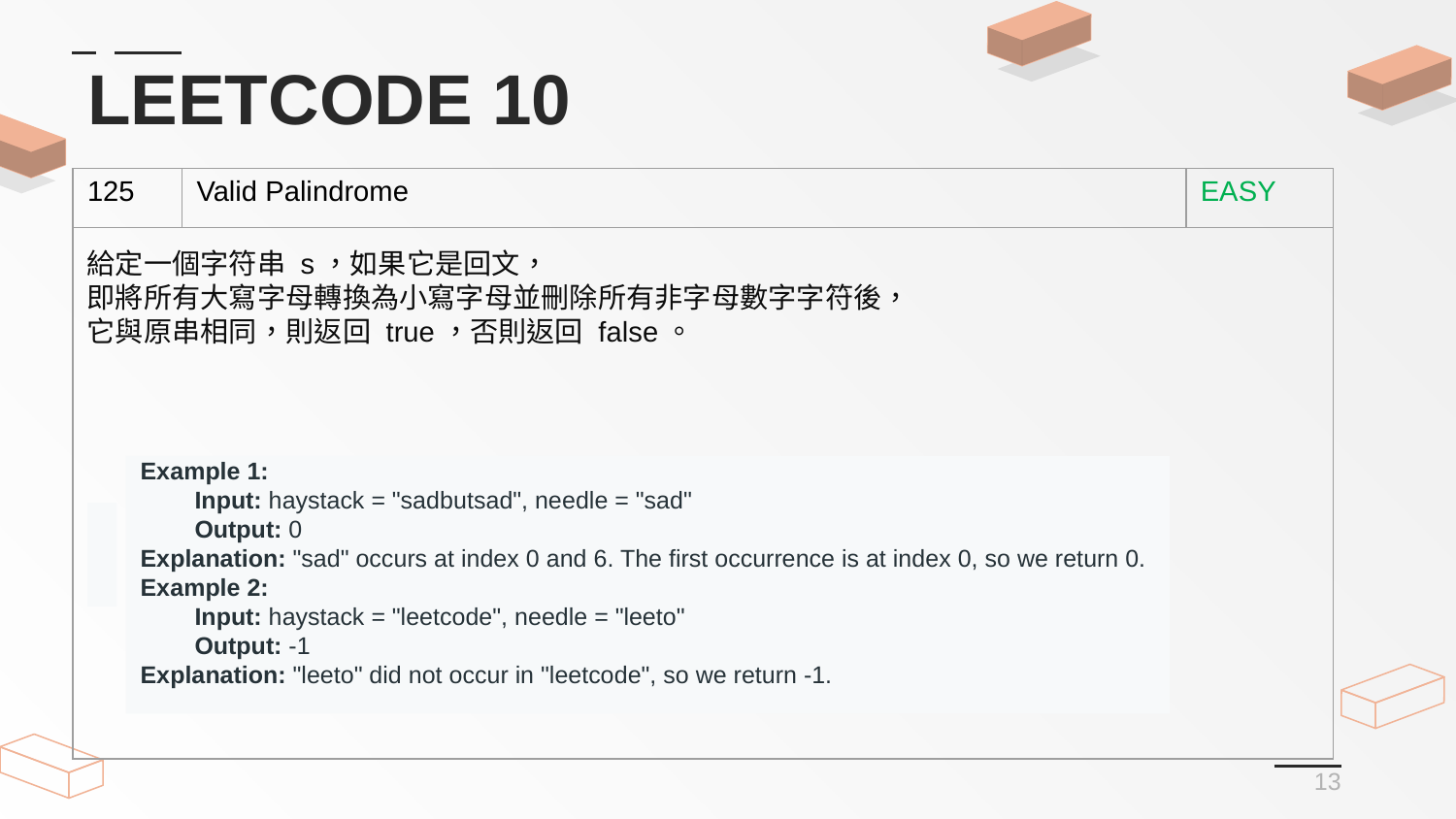

# LEETCODE 10
| 125 | Valid Palindrome | EASY |
| --- | --- | --- |
|  |  |  |
給定一個字符串 s，如果它是回文，
即將所有大寫字母轉換為小寫字母並刪除所有非字母數字字符後，
它與原串相同，則返回 true，否則返回 false。
Example 1:
　　Input: haystack = "sadbutsad", needle = "sad"
　　Output: 0
Explanation: "sad" occurs at index 0 and 6. The first occurrence is at index 0, so we return 0.
Example 2:
　　Input: haystack = "leetcode", needle = "leeto"
　　Output: -1
Explanation: "leeto" did not occur in "leetcode", so we return -1.

13